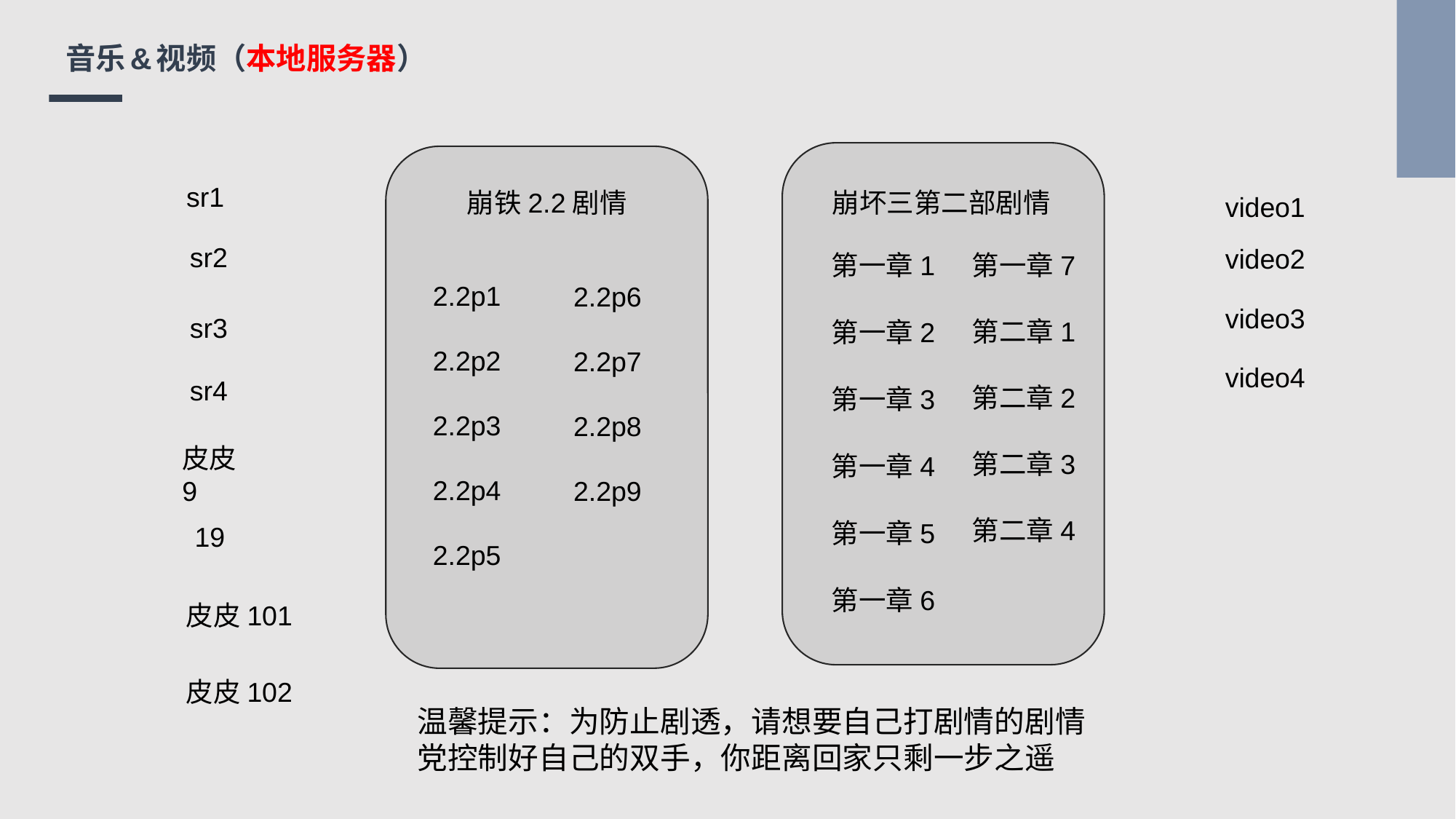

# 音乐&视频（本地服务器）

sr1
崩铁2.2剧情
崩坏三第二部剧情
video1
sr2
video2
第一章1
第一章7

2.2p1
2.2p6
video3
sr3
第二章1
第一章2
2.2p2
2.2p7
video4
sr4
第二章2
第一章3
2.2p3
2.2p8
皮皮9
第二章3
第一章4
2.2p4
2.2p9
第二章4
第一章5
19
2.2p5
第一章6
皮皮101
皮皮102
温馨提示：为防止剧透，请想要自己打剧情的剧情党控制好自己的双手，你距离回家只剩一步之遥